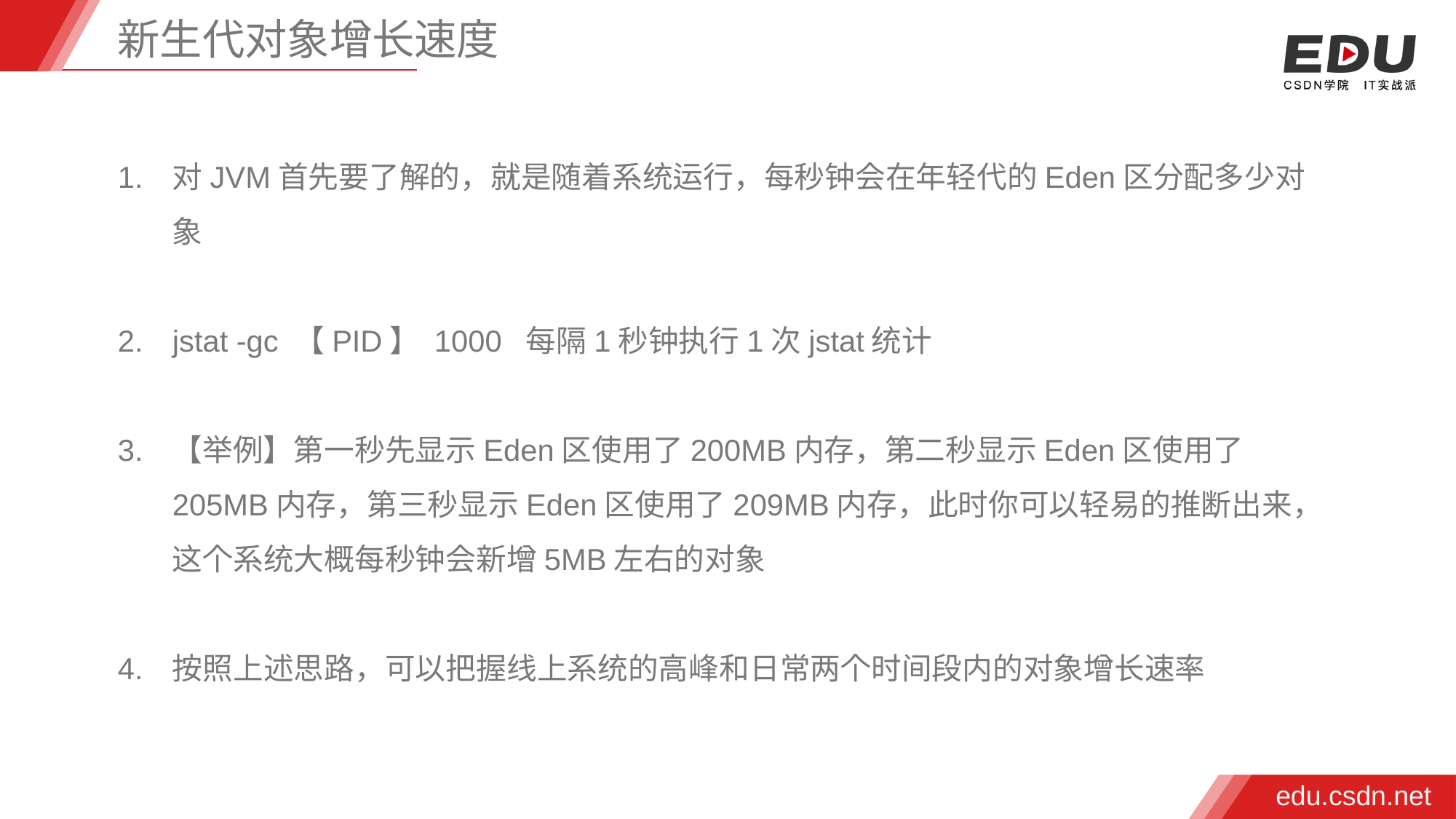

新生代对象增长速度
对JVM首先要了解的，就是随着系统运行，每秒钟会在年轻代的Eden区分配多少对象

jstat -gc 【PID】 1000  每隔1秒钟执行1次jstat统计

【举例】第一秒先显示Eden区使用了200MB内存，第二秒显示Eden区使用了205MB内存，第三秒显示Eden区使用了209MB内存，此时你可以轻易的推断出来，这个系统大概每秒钟会新增5MB左右的对象

按照上述思路，可以把握线上系统的高峰和日常两个时间段内的对象增长速率

edu.csdn.net